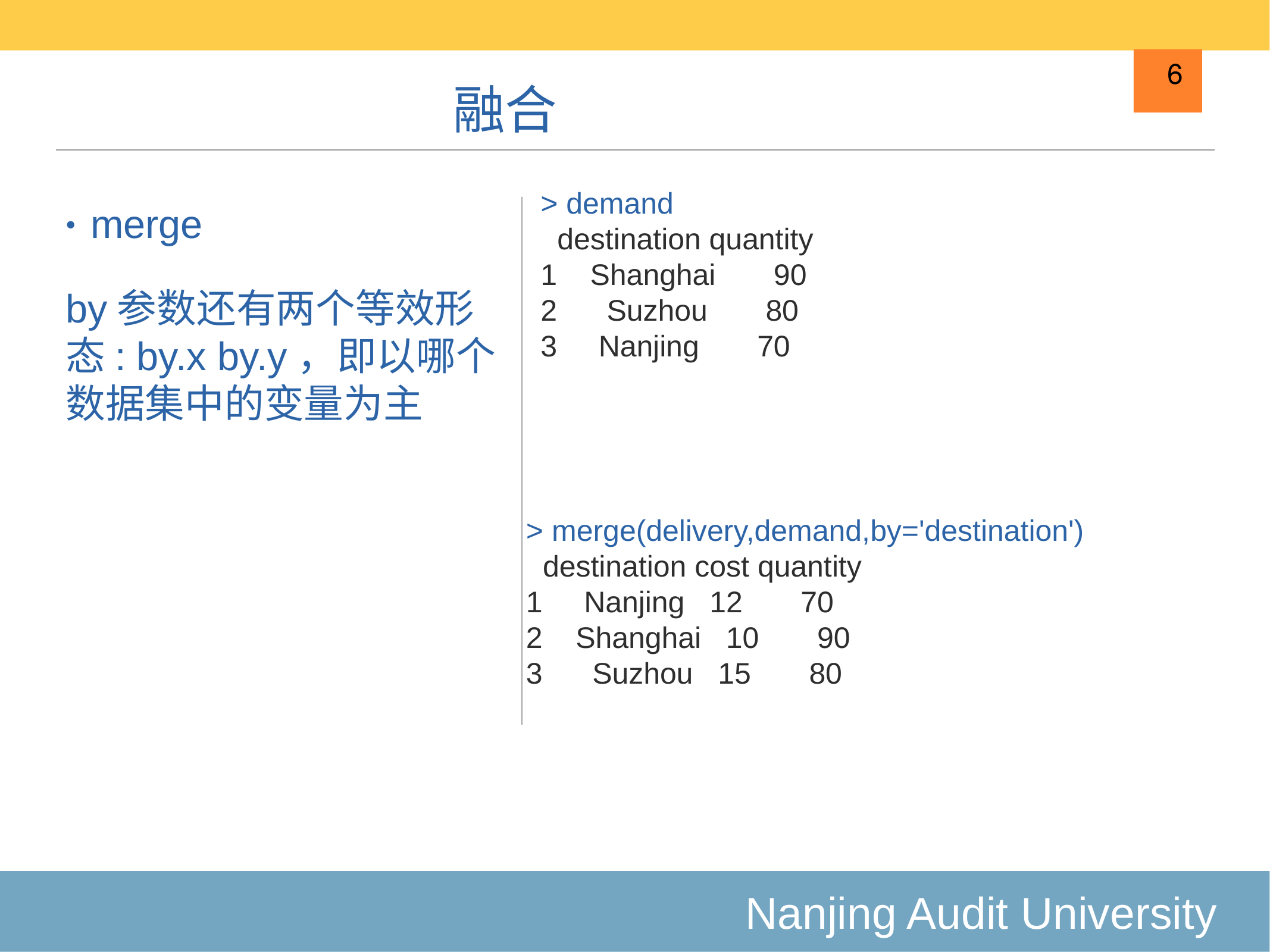

融合
6
> demand
  destination quantity
1    Shanghai       90
2      Suzhou       80
3     Nanjing       70
merge
by参数还有两个等效形态: by.x by.y，即以哪个数据集中的变量为主
> merge(delivery,demand,by='destination')
  destination cost quantity
1     Nanjing   12       70
2    Shanghai   10       90
3      Suzhou   15       80